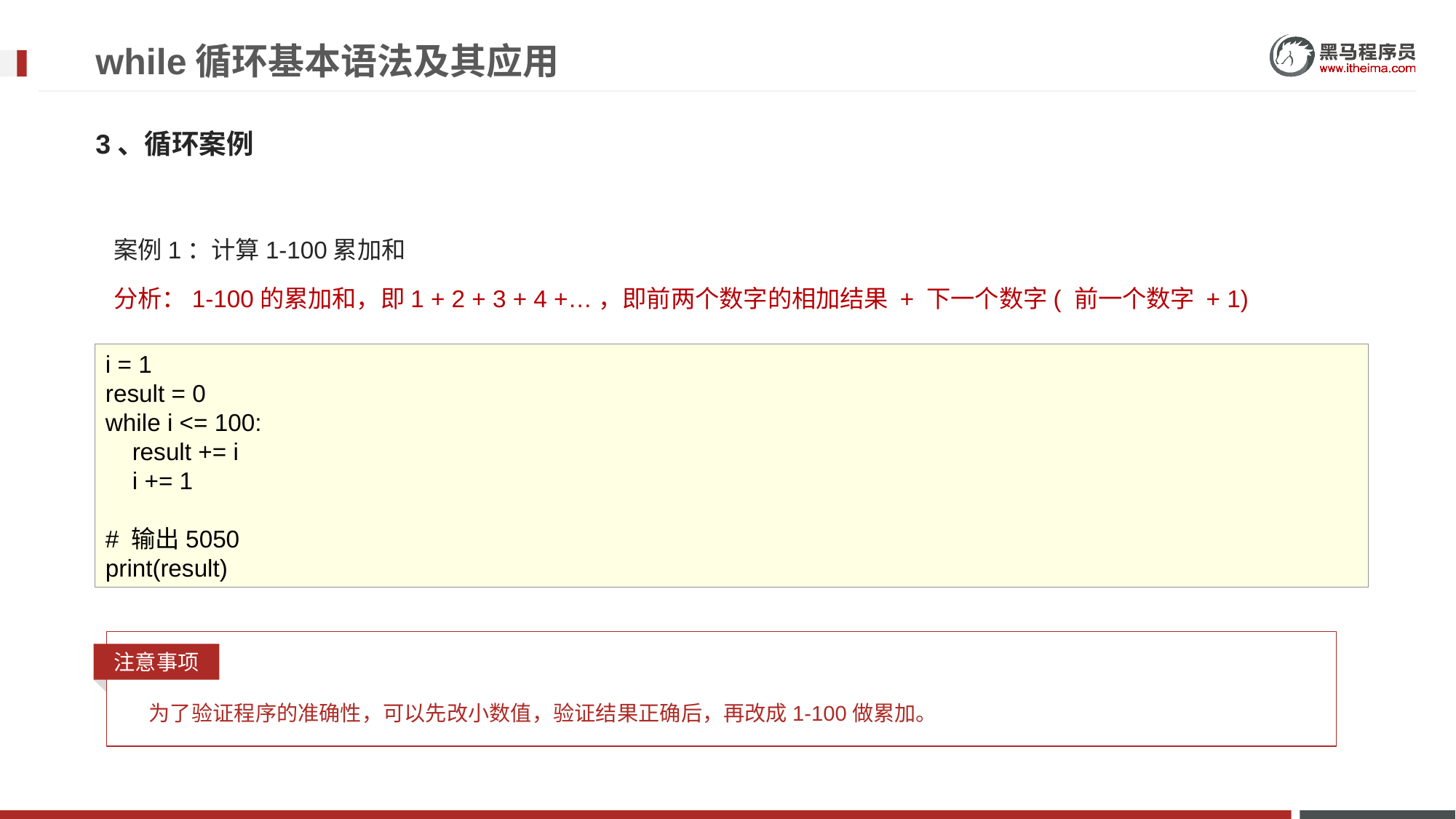

# while循环基本语法及其应用
3、循环案例

案例1：计算1-100累加和
分析：1-100的累加和，即1 + 2 + 3 + 4 +…，即前两个数字的相加结果 + 下一个数字( 前一个数字 + 1)

i = 1
result = 0
while i <= 100:
    result += i
    i += 1

# 输出5050
print(result)

注意事项

为了验证程序的准确性，可以先改小数值，验证结果正确后，再改成1-100做累加。